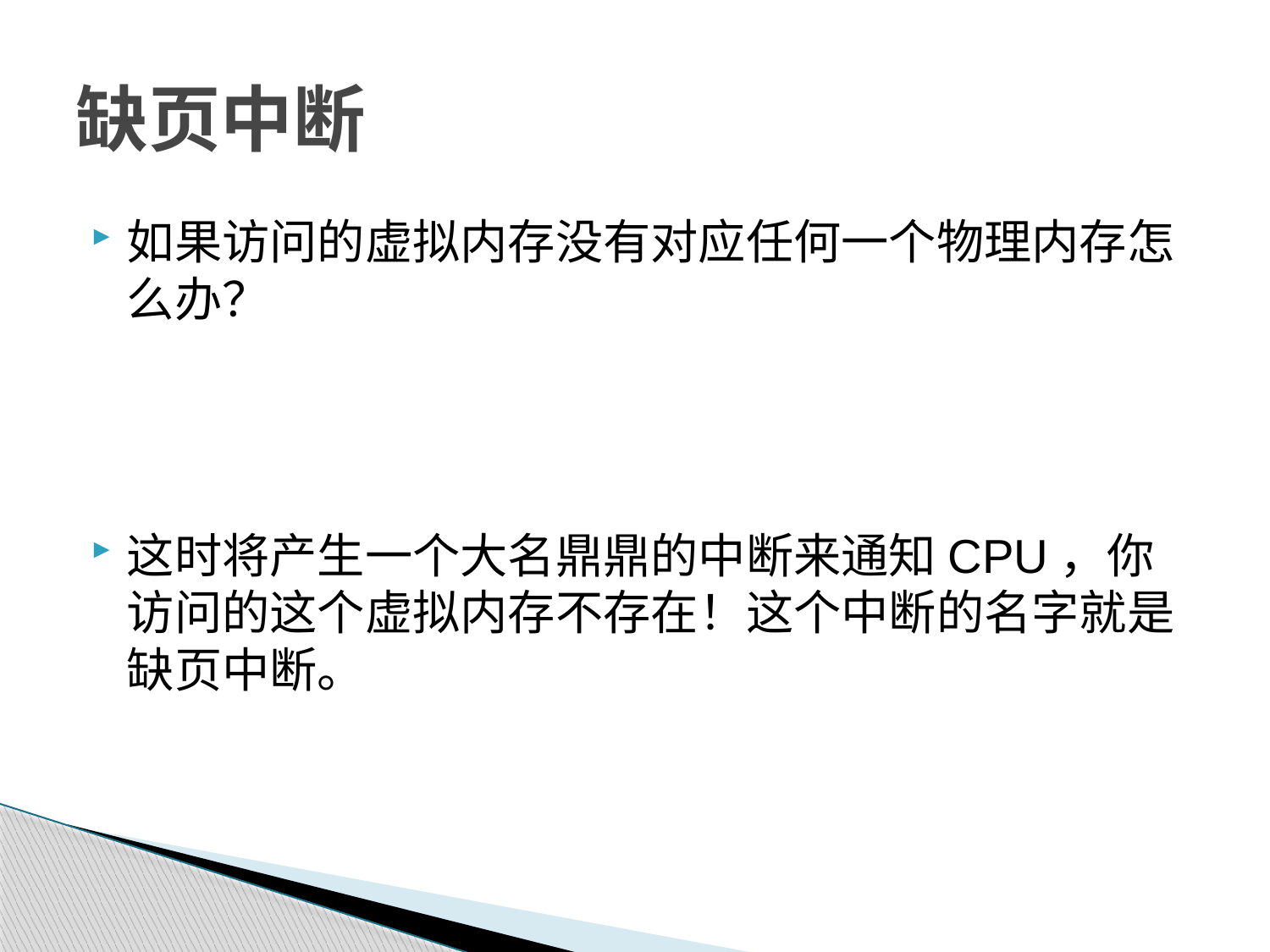

# 缺页中断
如果访问的虚拟内存没有对应任何一个物理内存怎么办？

这时将产生一个大名鼎鼎的中断来通知CPU，你访问的这个虚拟内存不存在！这个中断的名字就是缺页中断。